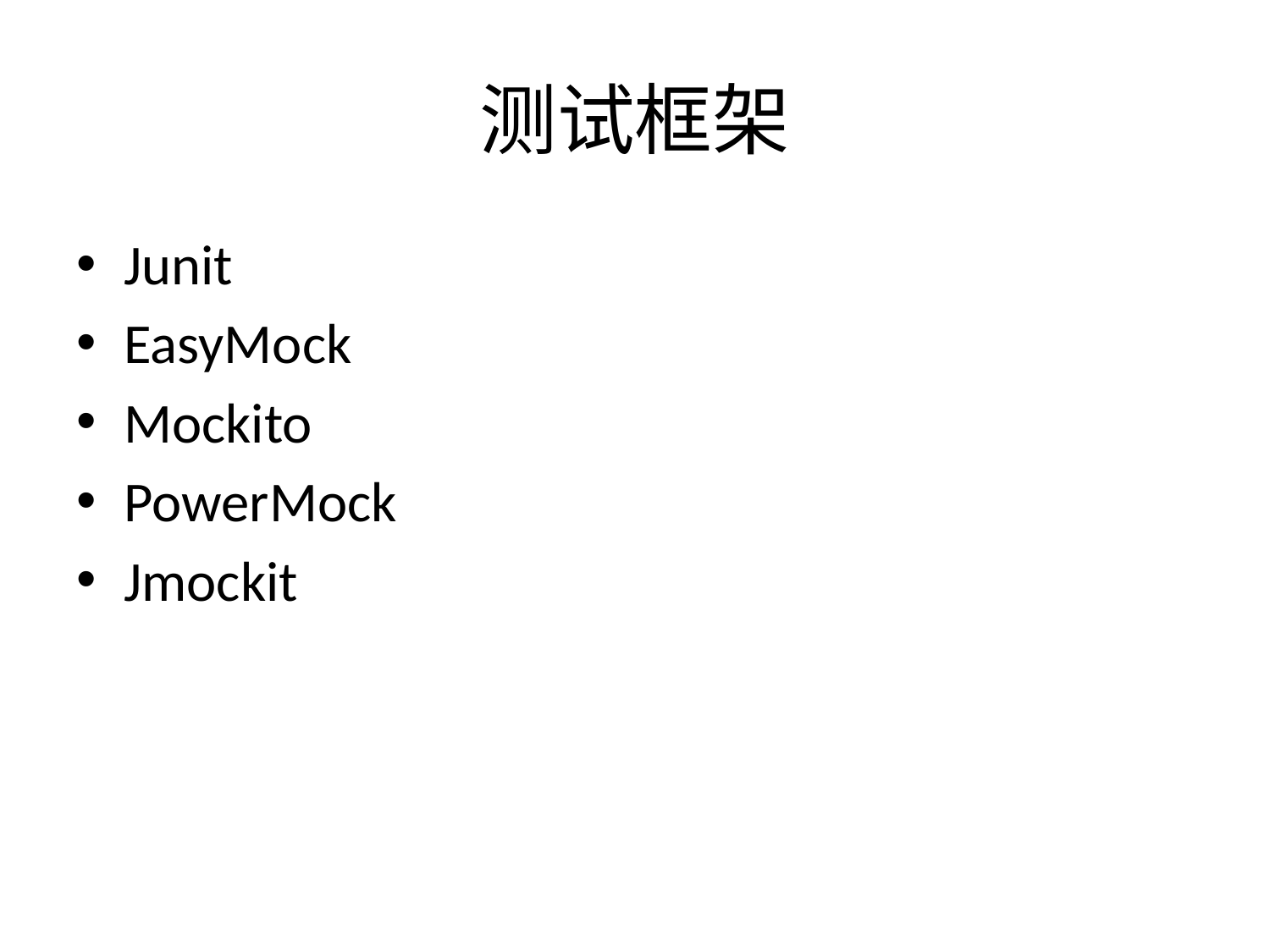

# 测试框架
Junit
EasyMock
Mockito
PowerMock
Jmockit